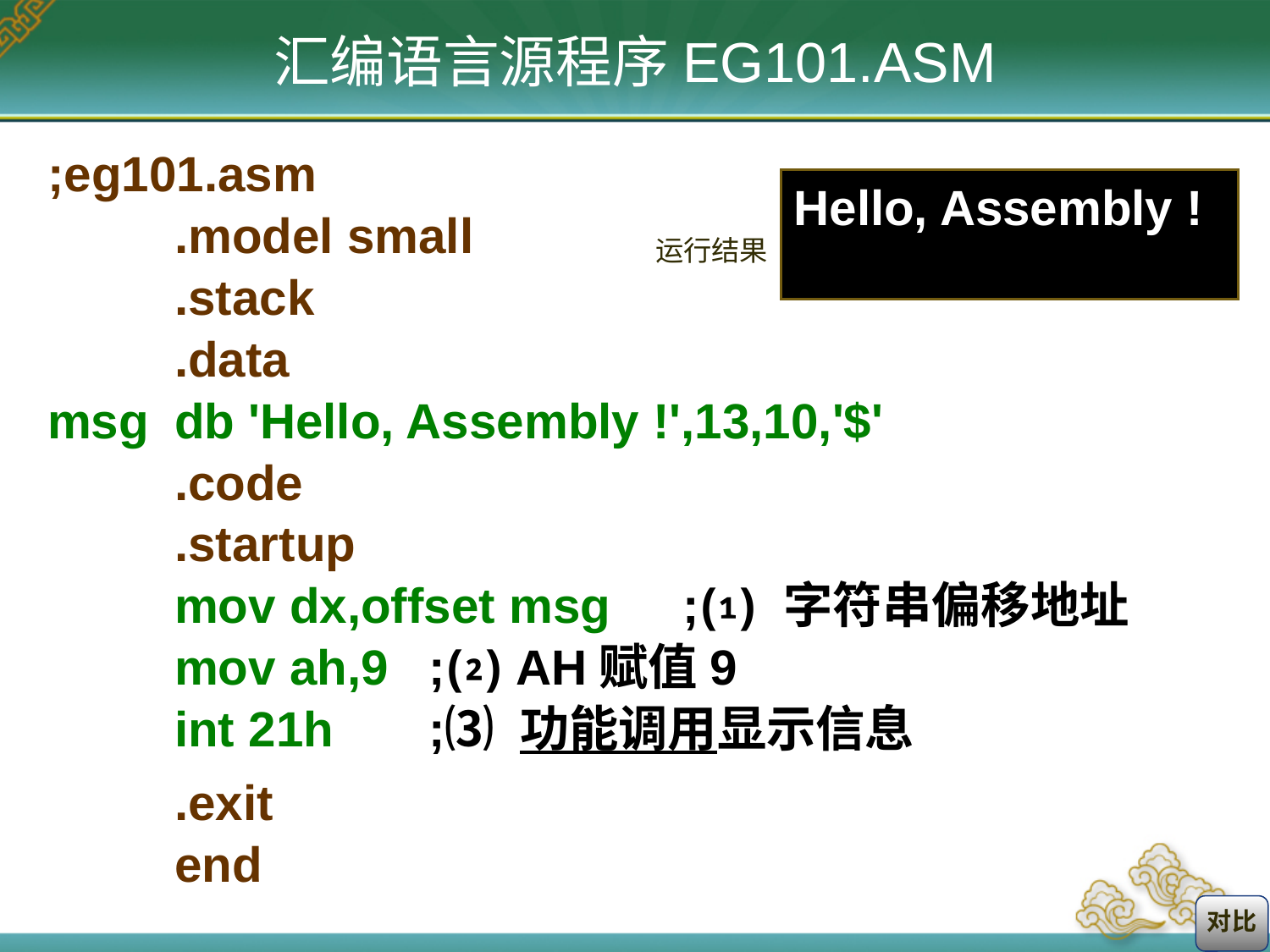

汇编语言源程序EG101.ASM
;eg101.asm
	.model small
	.stack
	.data
msg	db 'Hello, Assembly !',13,10,'$'
	.code
	.startup
	mov dx,offset msg	;⑴ 字符串偏移地址
	mov ah,9	;⑵ AH赋值9
	int 21h	;⑶ 功能调用显示信息
	.exit
	end
Hello, Assembly !
运行结果
对比